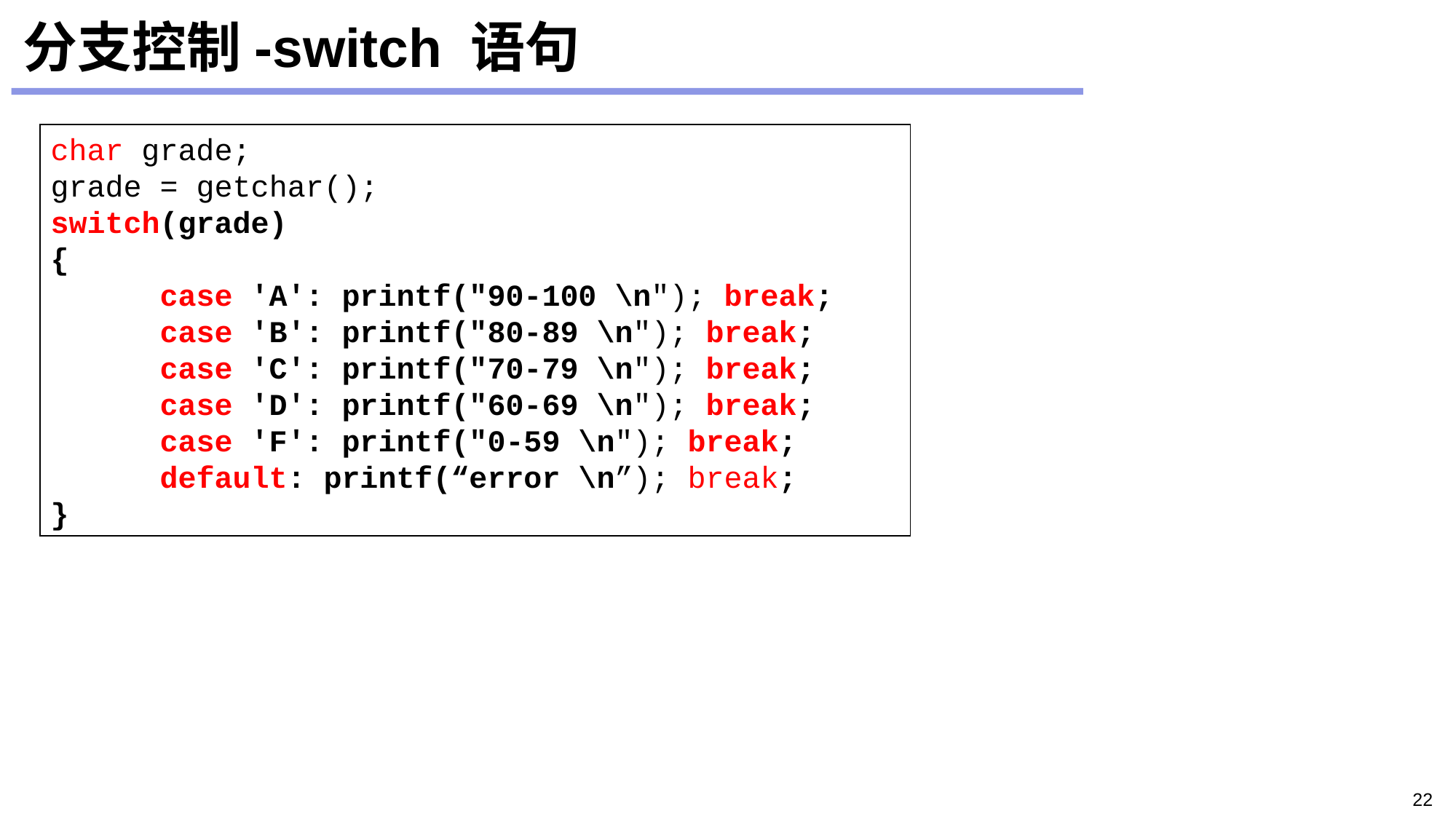

# 分支控制-switch 语句
char grade;
grade = getchar();
switch(grade)
{
	case 'A': printf("90-100 \n"); break;
	case 'B': printf("80-89 \n"); break;
	case 'C': printf("70-79 \n"); break;
	case 'D': printf("60-69 \n"); break;
	case 'F': printf("0-59 \n"); break;
	default: printf(“error \n”); break;
}
22